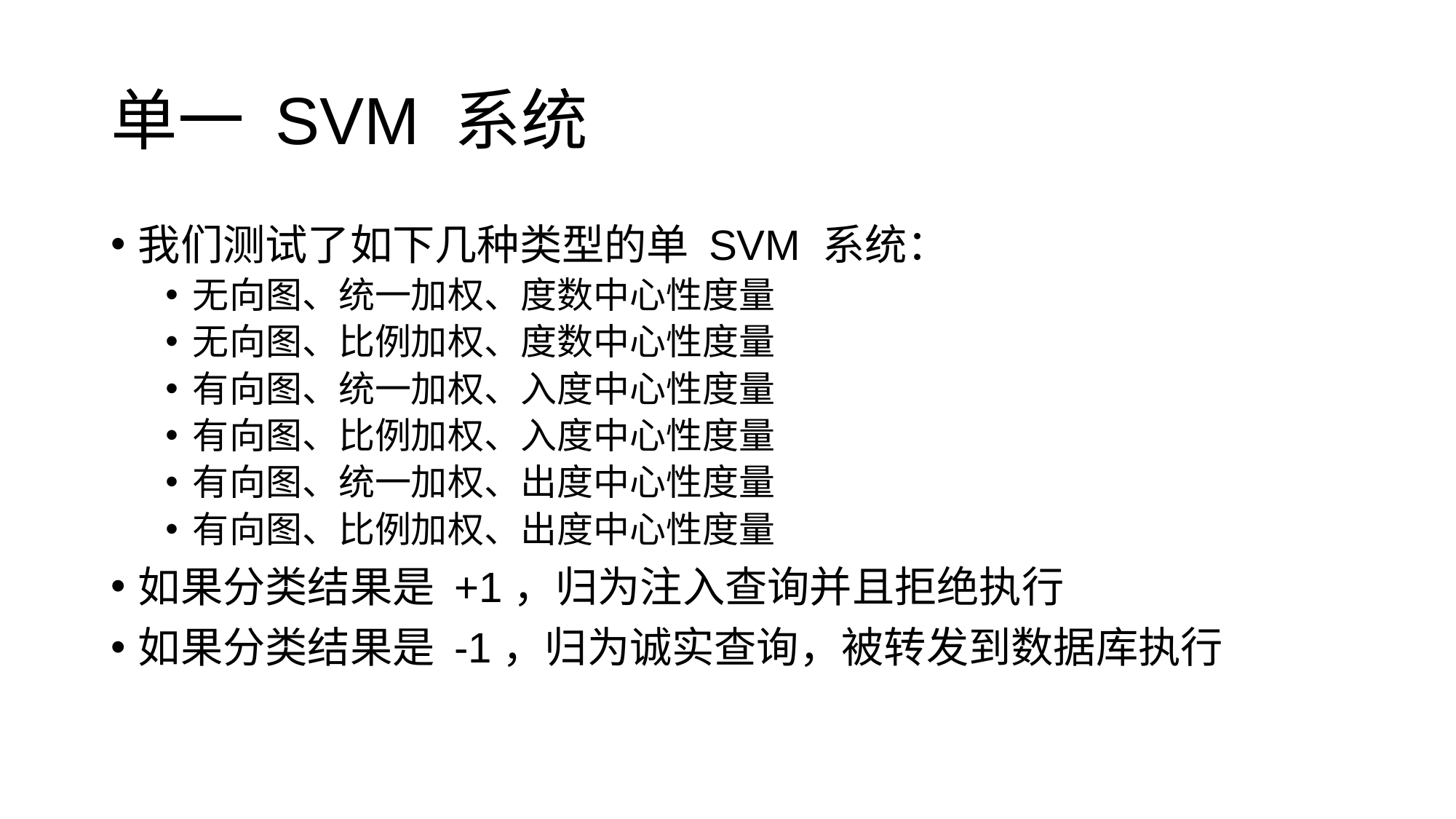

# 单一 SVM 系统
我们测试了如下几种类型的单 SVM 系统：
无向图、统一加权、度数中心性度量
无向图、比例加权、度数中心性度量
有向图、统一加权、入度中心性度量
有向图、比例加权、入度中心性度量
有向图、统一加权、出度中心性度量
有向图、比例加权、出度中心性度量
如果分类结果是 +1，归为注入查询并且拒绝执行
如果分类结果是 -1，归为诚实查询，被转发到数据库执行